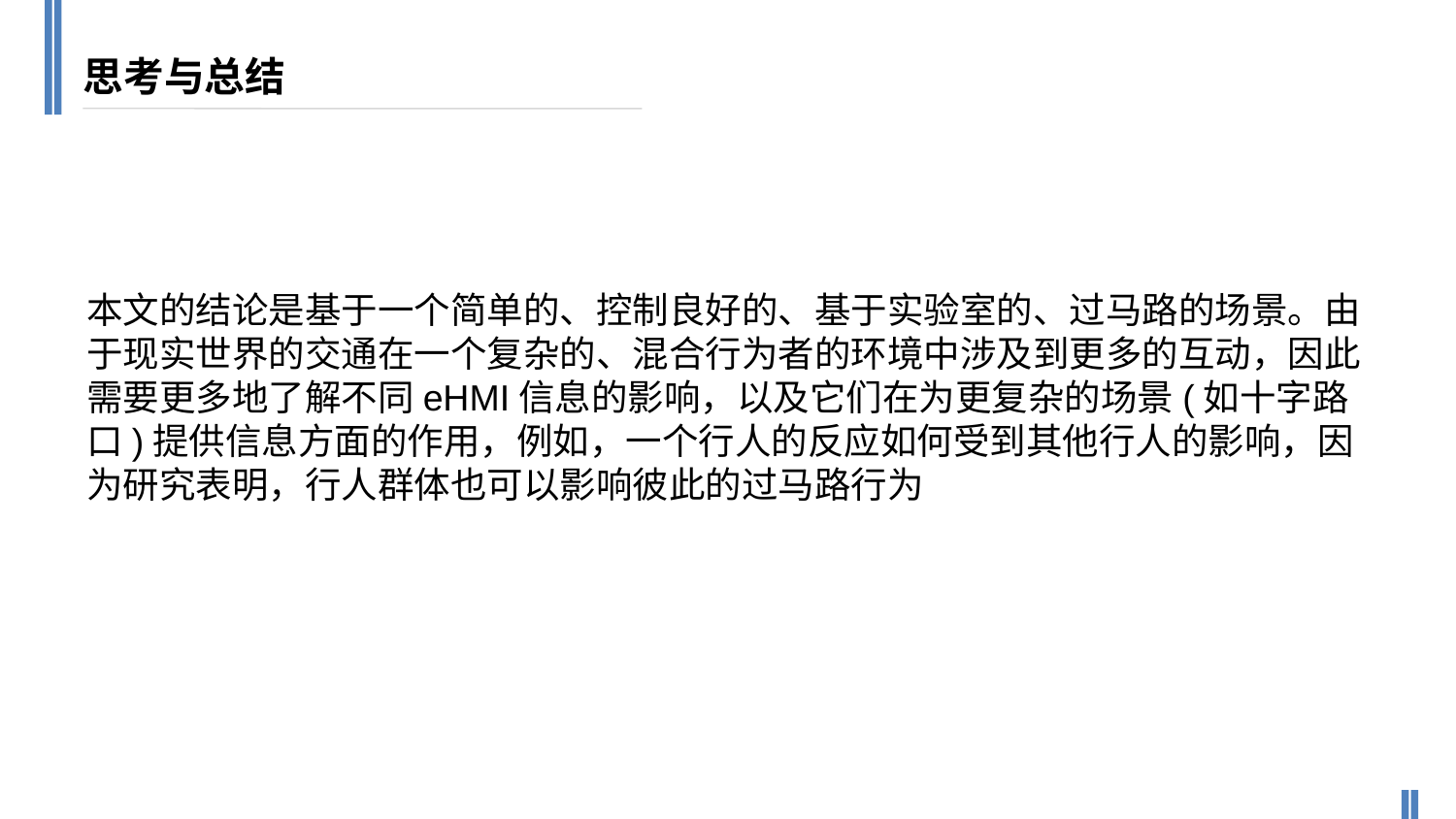

思考与总结
本文的结论是基于一个简单的、控制良好的、基于实验室的、过马路的场景。由于现实世界的交通在一个复杂的、混合行为者的环境中涉及到更多的互动，因此需要更多地了解不同eHMI信息的影响，以及它们在为更复杂的场景(如十字路口)提供信息方面的作用，例如，一个行人的反应如何受到其他行人的影响，因为研究表明，行人群体也可以影响彼此的过马路行为